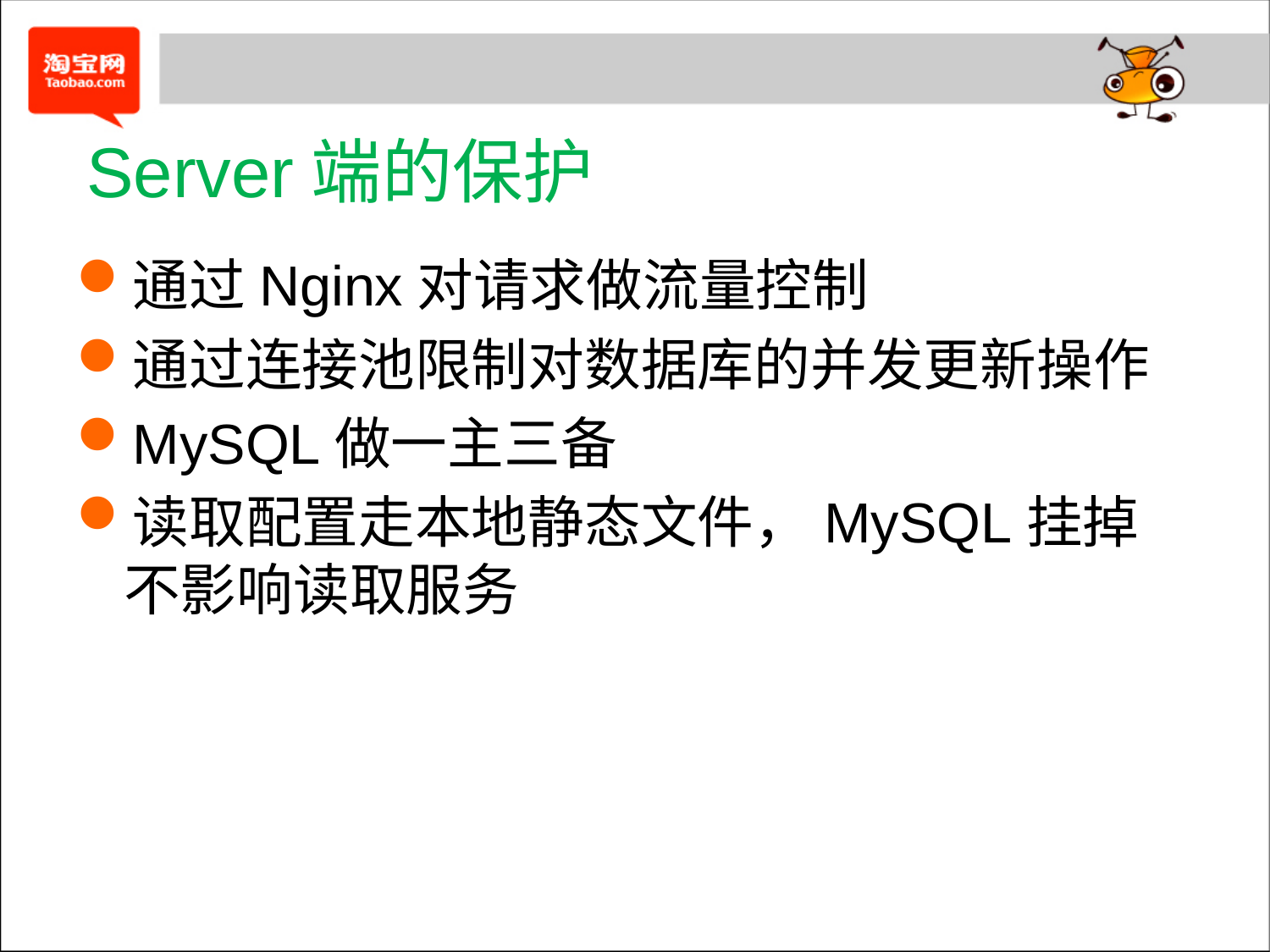

# Server端的保护
通过Nginx对请求做流量控制
通过连接池限制对数据库的并发更新操作
MySQL做一主三备
读取配置走本地静态文件，MySQL挂掉不影响读取服务